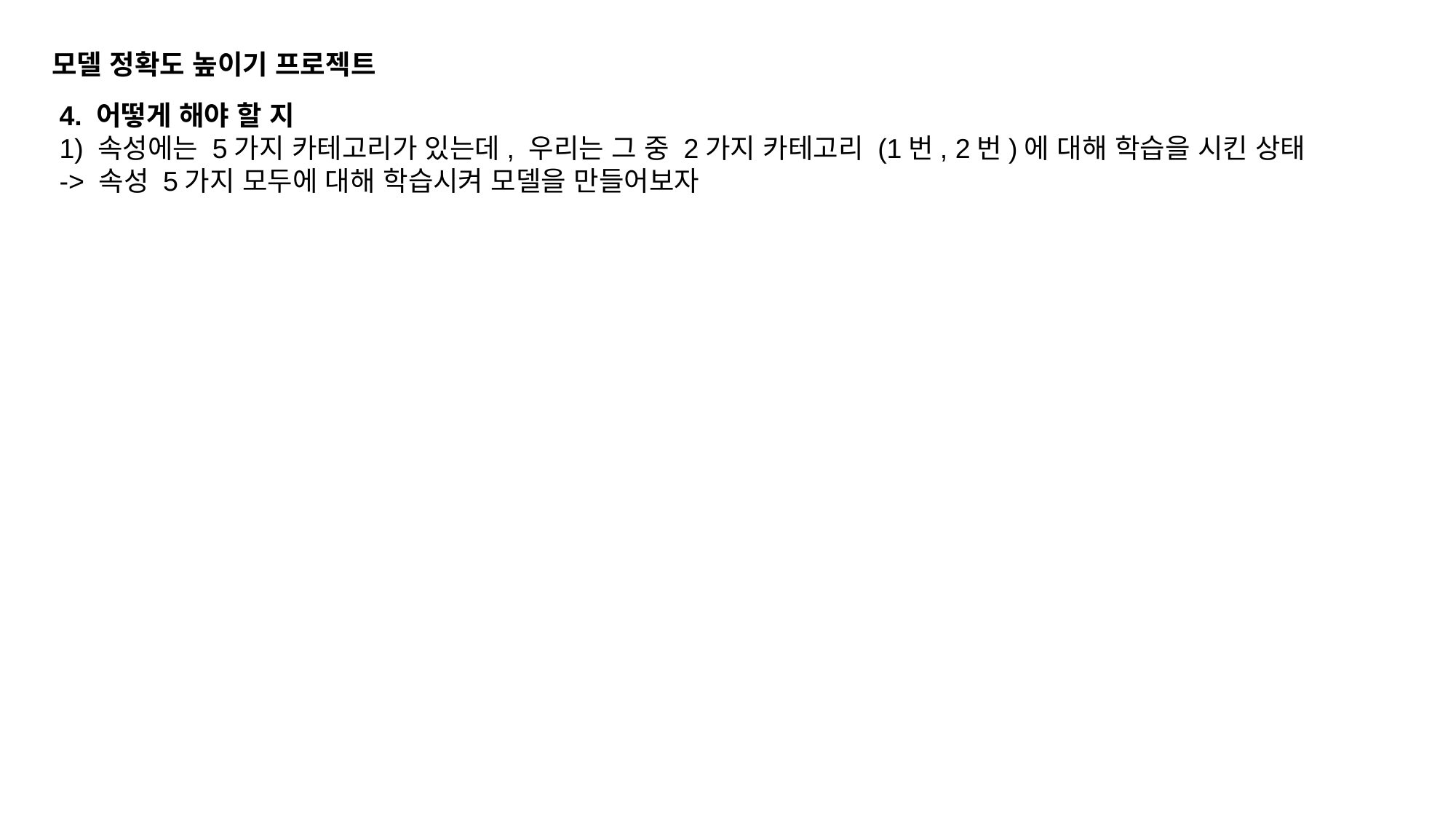

모델 정확도 높이기 프로젝트
 4. 어떻게 해야 할 지
 1) 속성에는 5가지 카테고리가 있는데, 우리는 그 중 2가지 카테고리 (1번, 2번)에 대해 학습을 시킨 상태
 -> 속성 5가지 모두에 대해 학습시켜 모델을 만들어보자